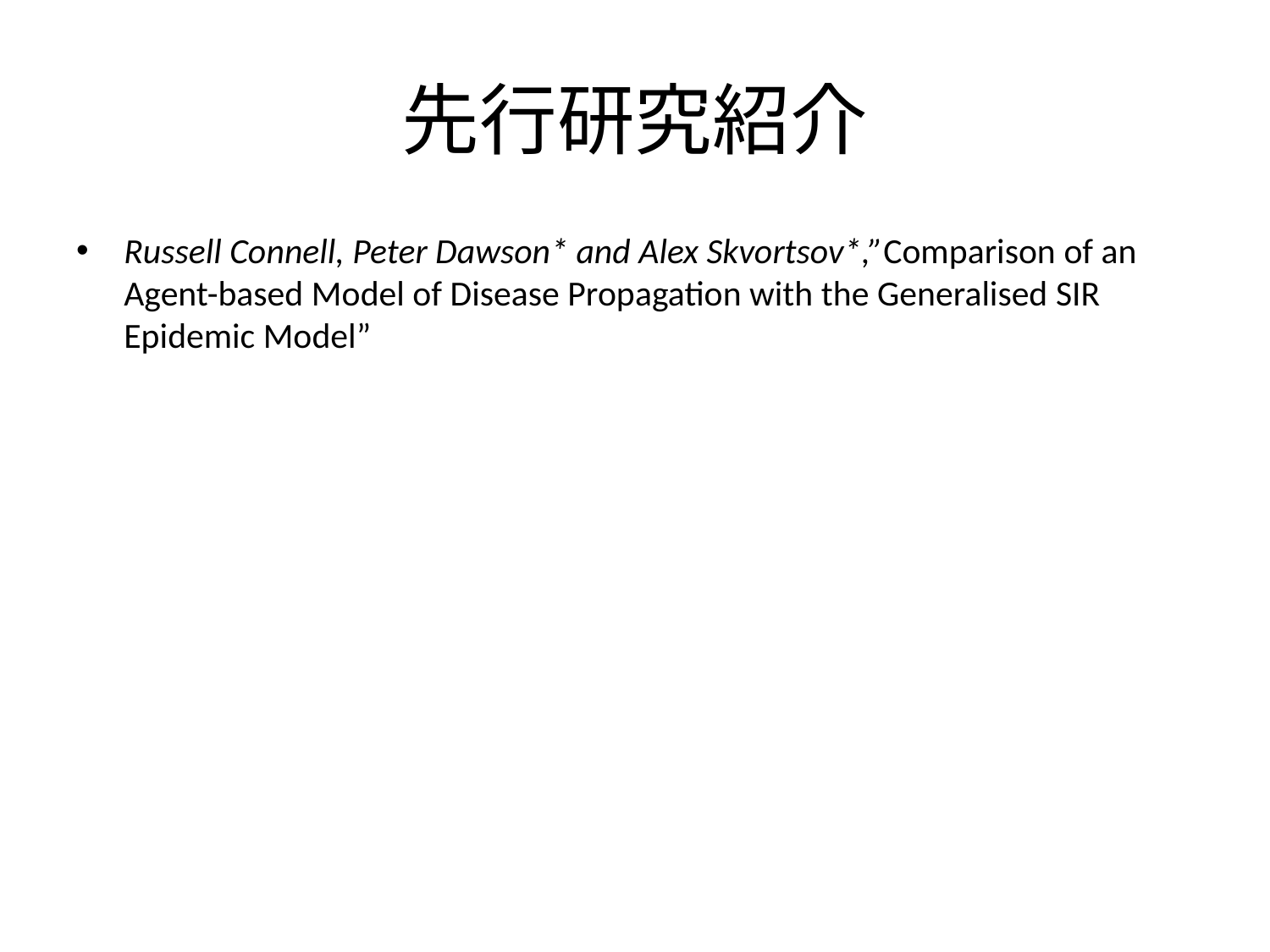

# 先行研究紹介
Russell Connell, Peter Dawson* and Alex Skvortsov*,”Comparison of an Agent-based Model of Disease Propagation with the Generalised SIR Epidemic Model”